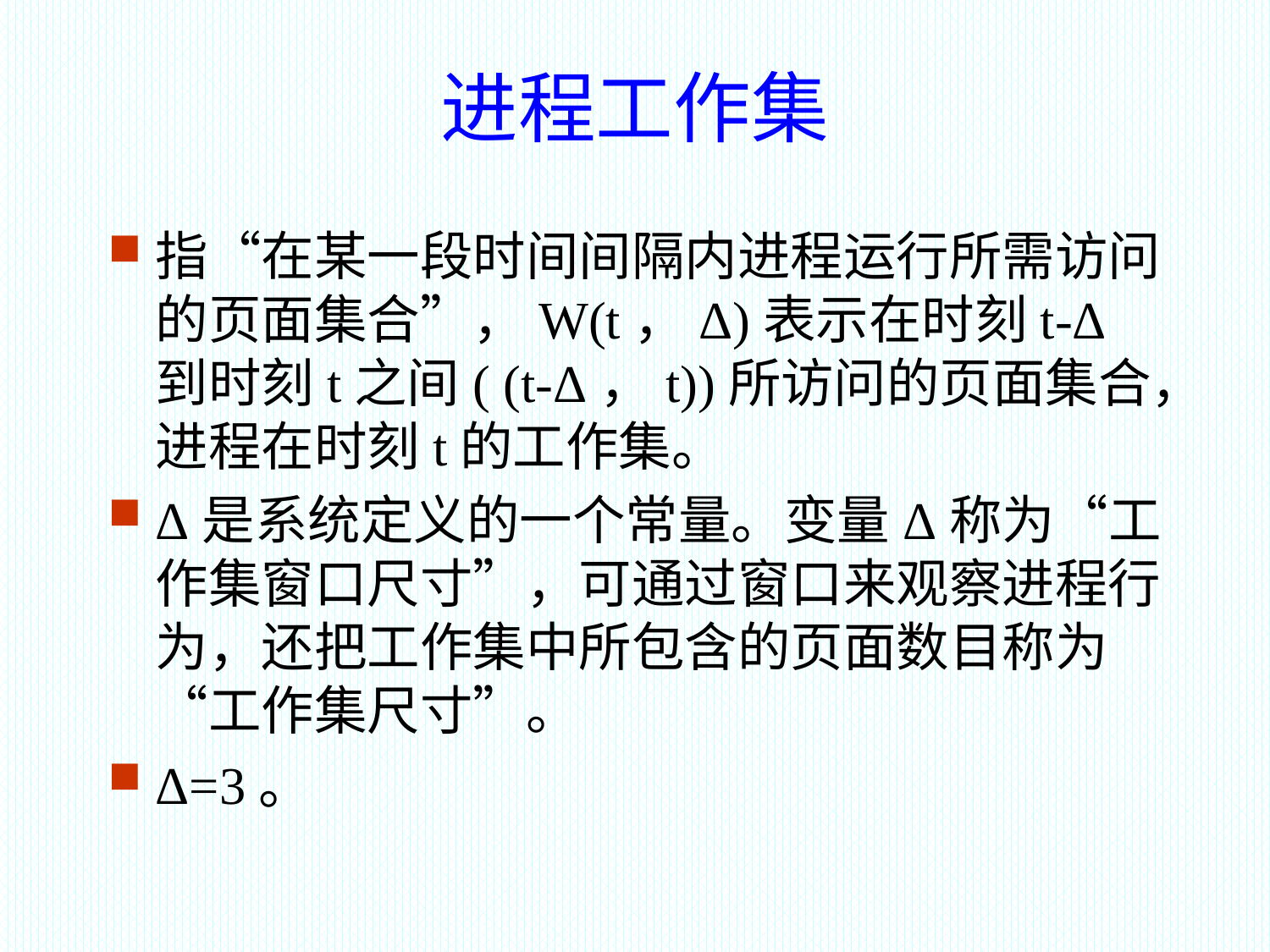

进程工作集
指“在某一段时间间隔内进程运行所需访问的页面集合”，W(t，Δ)表示在时刻t-Δ到时刻t之间( (t-Δ，t))所访问的页面集合，进程在时刻t的工作集。
Δ是系统定义的一个常量。变量Δ称为“工作集窗口尺寸”，可通过窗口来观察进程行为，还把工作集中所包含的页面数目称为“工作集尺寸”。
Δ=3。